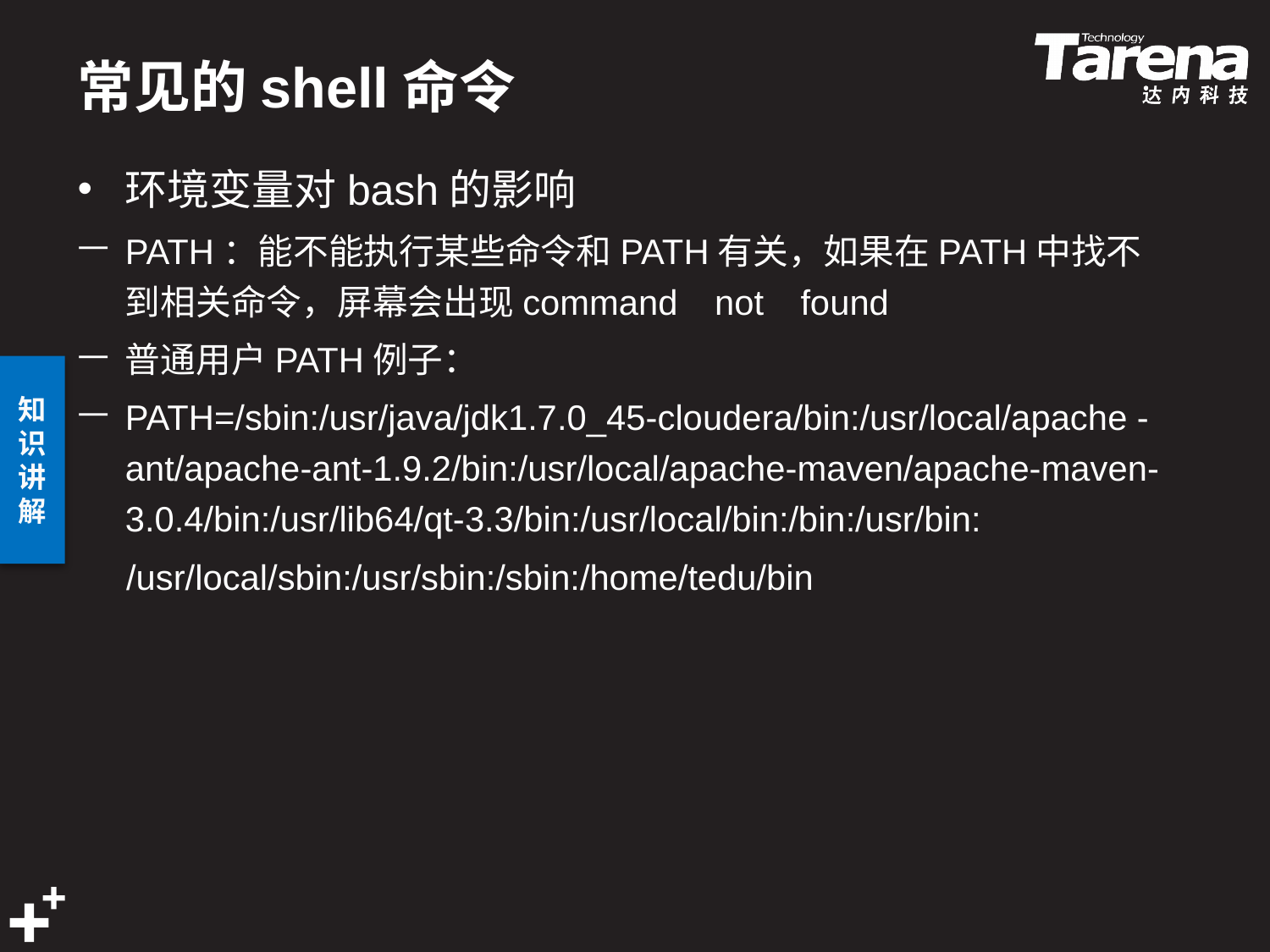

# 常见的shell命令
环境变量对bash的影响
PATH：能不能执行某些命令和PATH有关，如果在PATH中找不 到相关命令，屏幕会出现command  not  found 
普通用户PATH例子： 
PATH=/sbin:/usr/java/jdk1.7.0_45-cloudera/bin:/usr/local/apache -ant/apache-ant-1.9.2/bin:/usr/local/apache-maven/apache-maven-3.0.4/bin:/usr/lib64/qt-3.3/bin:/usr/local/bin:/bin:/usr/bin:
     /usr/local/sbin:/usr/sbin:/sbin:/home/tedu/bin 